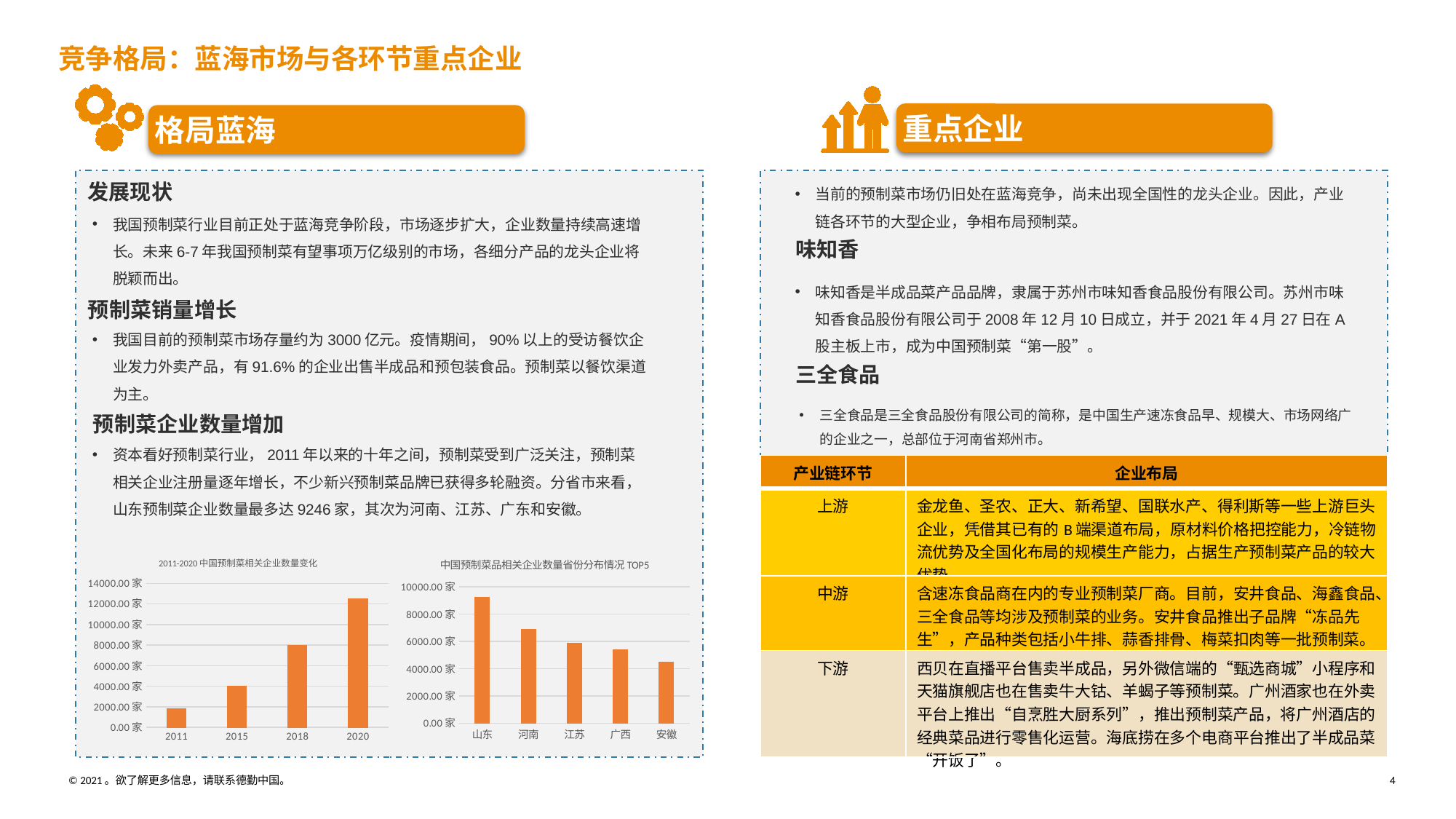

竞争格局：蓝海市场与各环节重点企业

重点企业
格局蓝海

当前的预制菜市场仍旧处在蓝海竞争，尚未出现全国性的龙头企业。因此，产业链各环节的大型企业，争相布局预制菜。
发展现状
我国预制菜行业目前正处于蓝海竞争阶段，市场逐步扩大，企业数量持续高速增长。未来6-7年我国预制菜有望事项万亿级别的市场，各细分产品的龙头企业将脱颖而出。
味知香
味知香是半成品菜产品品牌，隶属于苏州市味知香食品股份有限公司。苏州市味知香食品股份有限公司于2008年12月10日成立，并于2021年4月27日在A股主板上市，成为中国预制菜“第一股”。
预制菜销量增长
我国目前的预制菜市场存量约为3000亿元。疫情期间，90%以上的受访餐饮企业发力外卖产品，有91.6%的企业出售半成品和预包装食品。预制菜以餐饮渠道为主。
三全食品
三全食品是三全食品股份有限公司的简称，是中国生产速冻食品早、规模大、市场网络广的企业之一，总部位于河南省郑州市。
预制菜企业数量增加
资本看好预制菜行业，2011年以来的十年之间，预制菜受到广泛关注，预制菜相关企业注册量逐年增长，不少新兴预制菜品牌已获得多轮融资。分省市来看，山东预制菜企业数量最多达9246家，其次为河南、江苏、广东和安徽。

| 产业链环节 | 企业布局 |
| --- | --- |
| 上游 | 金龙鱼、圣农、正大、新希望、国联水产、得利斯等一些上游巨头企业，凭借其已有的B端渠道布局，原材料价格把控能力，冷链物流优势及全国化布局的规模生产能力，占据生产预制菜产品的较大优势。 |
| 中游 | 含速冻食品商在内的专业预制菜厂商。目前，安井食品、海鑫食品、三全食品等均涉及预制菜的业务。安井食品推出子品牌“冻品先生”，产品种类包括小牛排、蒜香排骨、梅菜扣肉等一批预制菜。 |
| 下游 | 西贝在直播平台售卖半成品，另外微信端的“甄选商城”小程序和天猫旗舰店也在售卖牛大钴、羊蝎子等预制菜。广州酒家也在外卖平台上推出“自烹胜大厨系列”，推出预制菜产品，将广州酒店的经典菜品进行零售化运营。海底捞在多个电商平台推出了半成品菜“开饭了”。 |

### Chart: 2011-2020中国预制菜相关企业数量变化

| Category | 企业数量 |
|---|---|
| 2011 | 1796.0 |
| 2015 | 4000.0 |
| 2018 | 8000.0 |
| 2020 | 12500.0 |

### Chart: 中国预制菜品相关企业数量省份分布情况TOP5

| Category | 企业数量 |
|---|---|
| 山东 | 9246.0 |
| 河南 | 6894.0 |
| 江苏 | 5863.0 |
| 广西 | 5369.0 |
| 安徽 | 4479.0 |